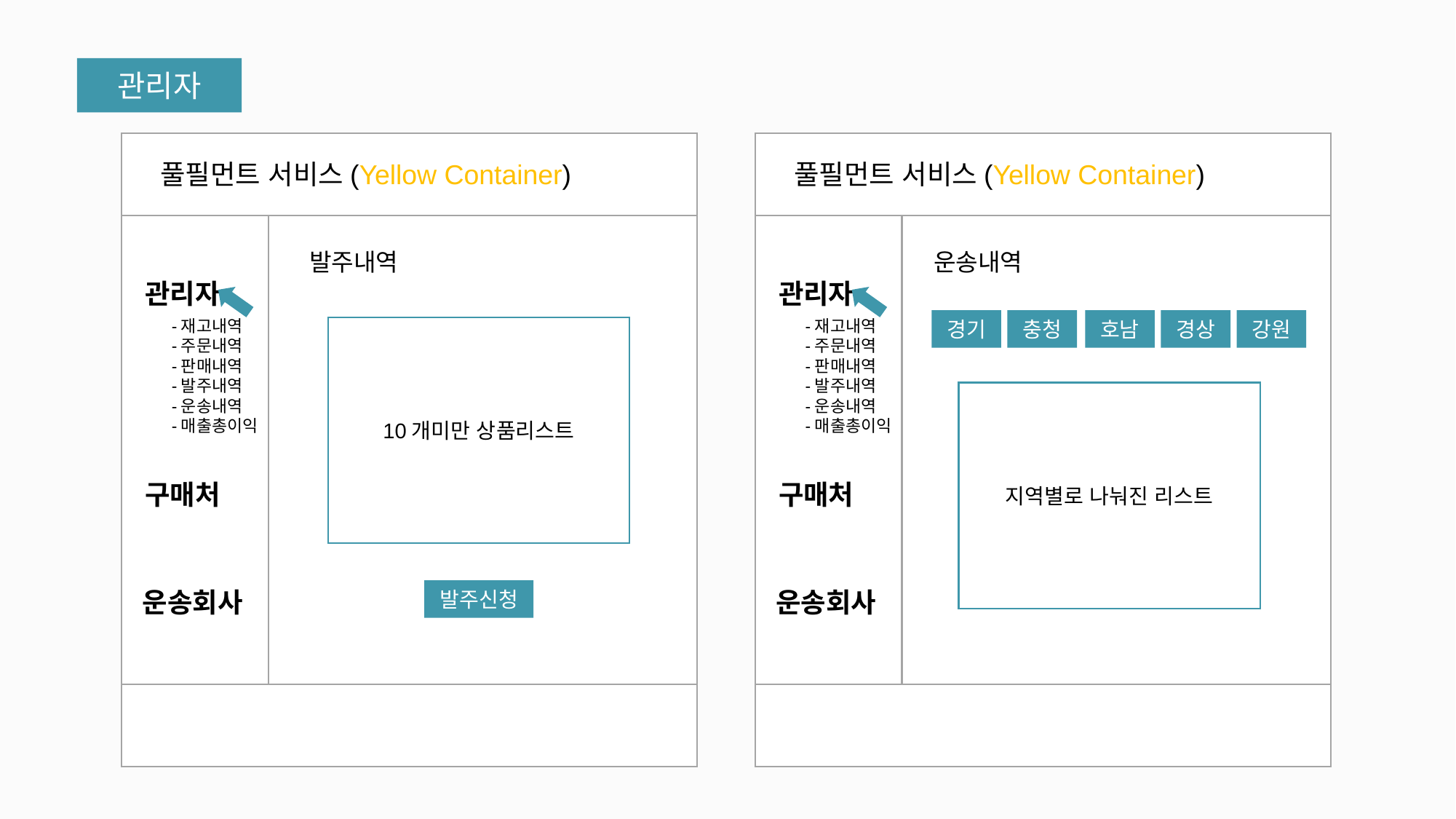

관리자

풀필먼트 서비스(Yellow Container)
풀필먼트 서비스(Yellow Container)
발주내역
운송내역
관리자
관리자

-재고내역
-주문내역
-판매내역
-발주내역
-운송내역
-매출총이익
-재고내역
-주문내역
-판매내역
-발주내역
-운송내역
-매출총이익
경기
충청
호남
경상
강원
10개미만 상품리스트
지역별로 나눠진 리스트
구매처
구매처
운송회사
발주신청
운송회사